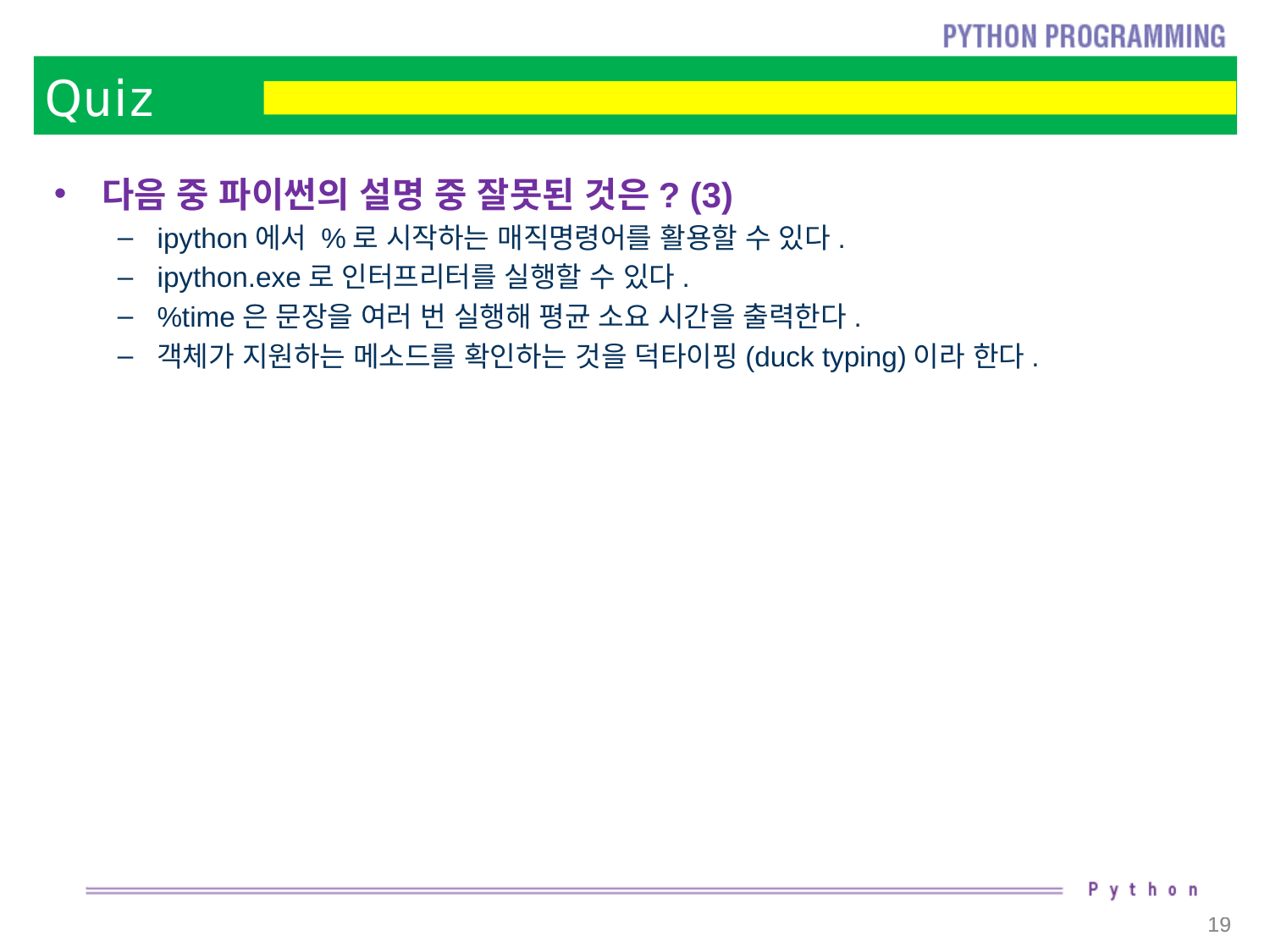

# Quiz

다음 중 파이썬의 설명 중 잘못된 것은? (3)
ipython에서 %로 시작하는 매직명령어를 활용할 수 있다.
ipython.exe로 인터프리터를 실행할 수 있다.
%time은 문장을 여러 번 실행해 평균 소요 시간을 출력한다.
객체가 지원하는 메소드를 확인하는 것을 덕타이핑(duck typing)이라 한다.
19